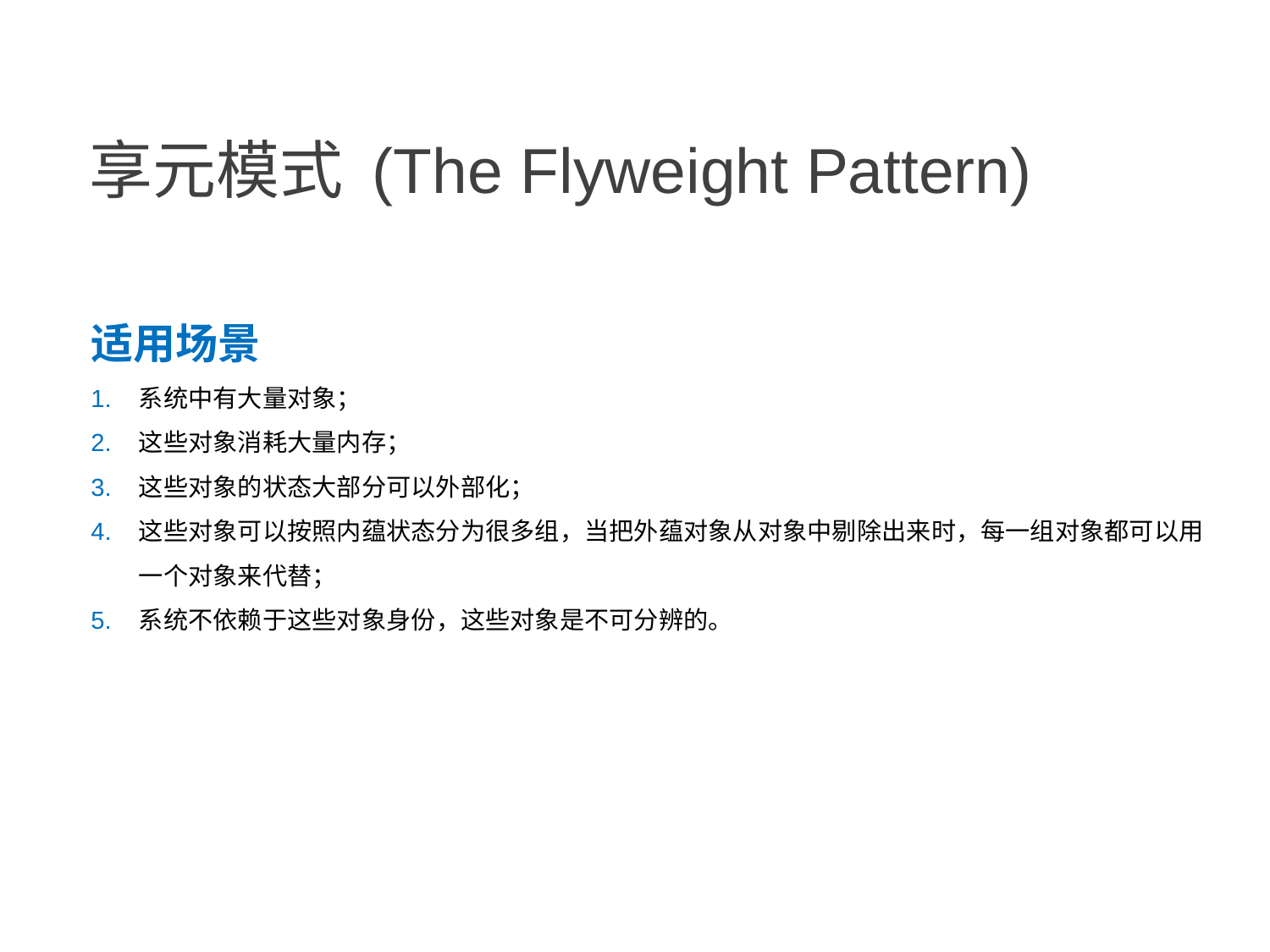

享元模式 (The Flyweight Pattern)
适用场景
系统中有大量对象；
这些对象消耗大量内存；
这些对象的状态大部分可以外部化；
这些对象可以按照内蕴状态分为很多组，当把外蕴对象从对象中剔除出来时，每一组对象都可以用一个对象来代替；
系统不依赖于这些对象身份，这些对象是不可分辨的。